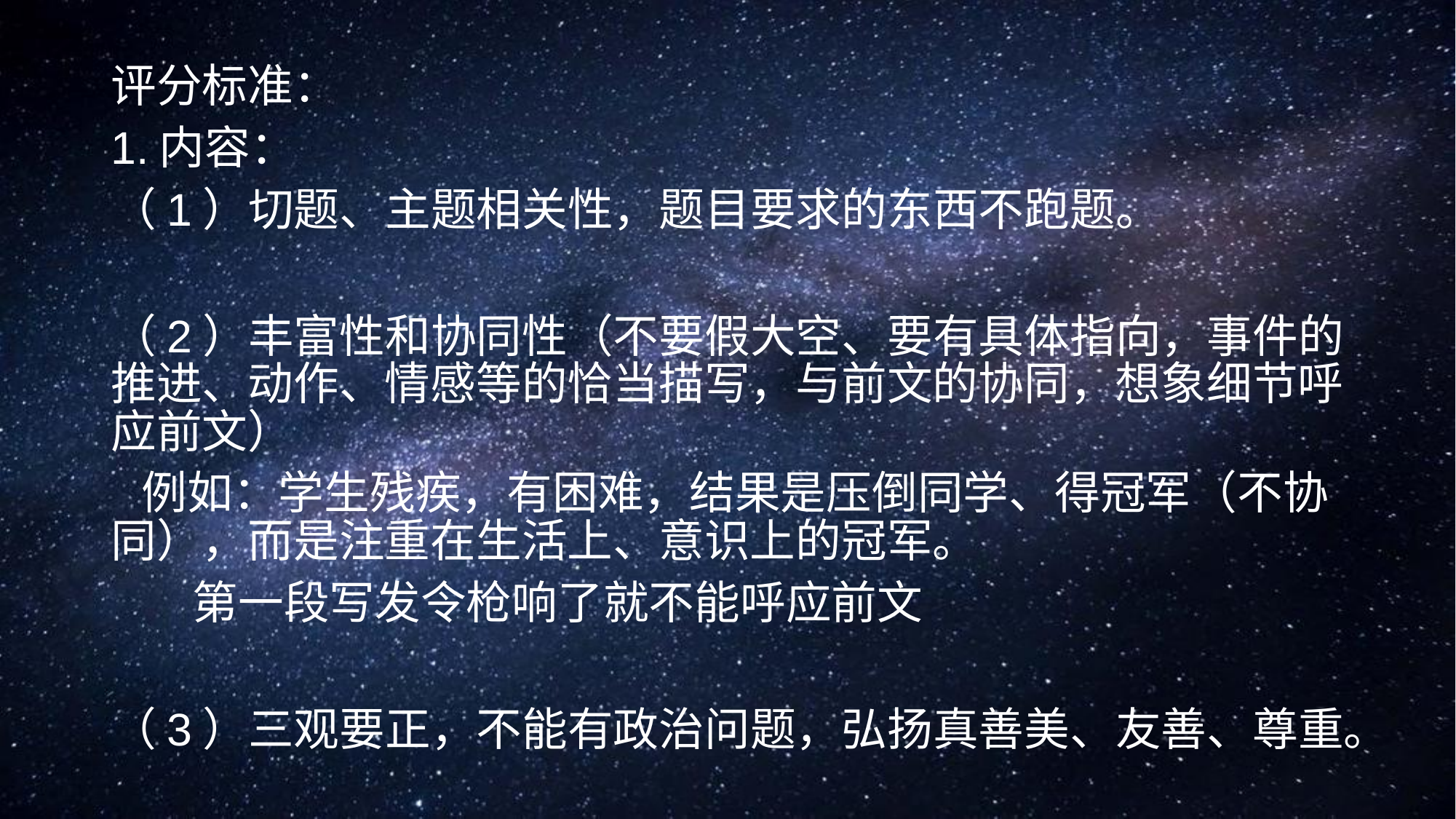

#
评分标准：
1.内容：
（1）切题、主题相关性，题目要求的东西不跑题。

（2）丰富性和协同性（不要假大空、要有具体指向，事件的推进、动作、情感等的恰当描写，与前文的协同，想象细节呼应前文）
  例如：学生残疾，有困难，结果是压倒同学、得冠军（不协同），而是注重在生活上、意识上的冠军。
       第一段写发令枪响了就不能呼应前文

（3）三观要正，不能有政治问题，弘扬真善美、友善、尊重。